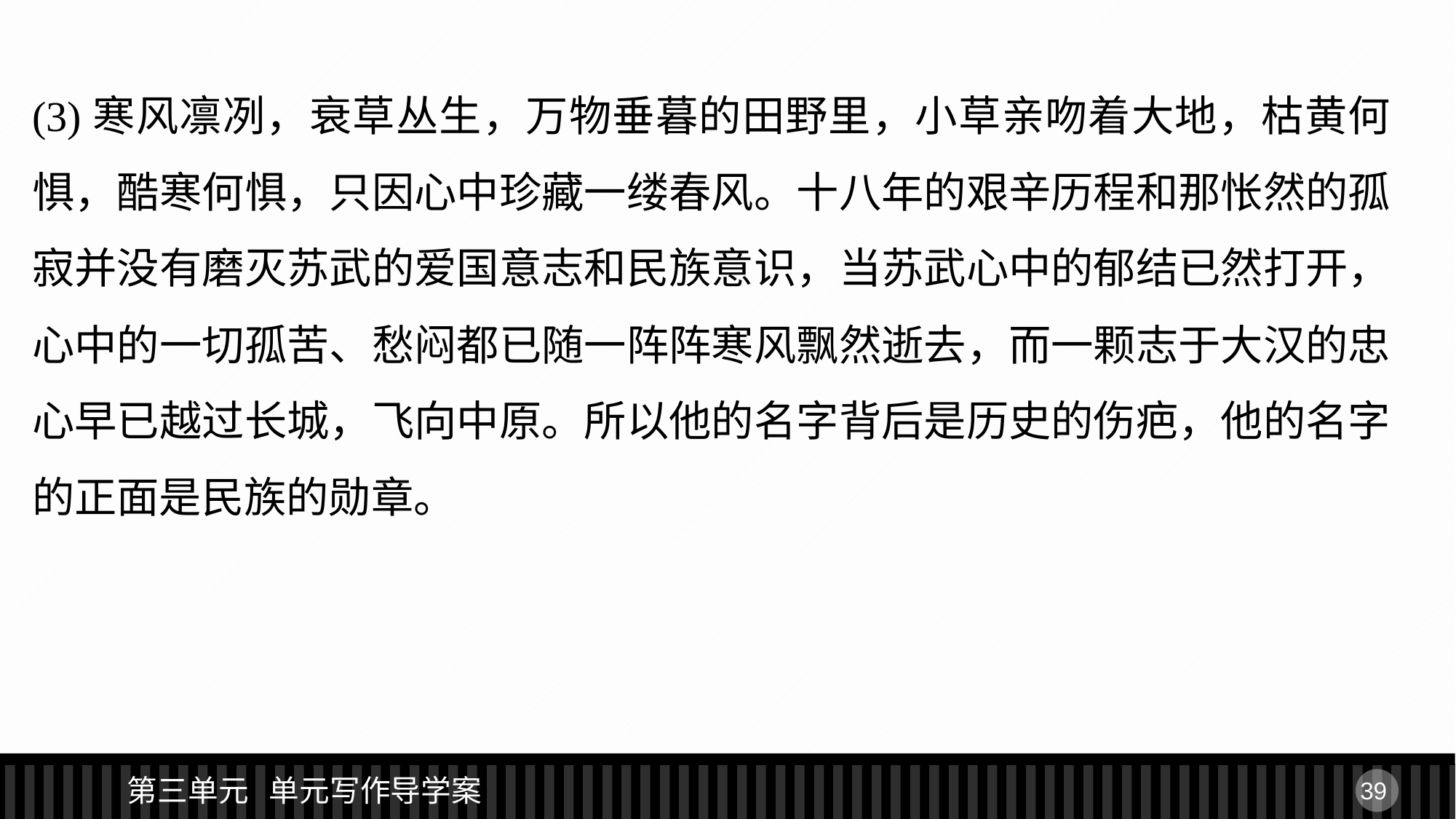

(3)寒风凛冽，衰草丛生，万物垂暮的田野里，小草亲吻着大地，枯黄何惧，酷寒何惧，只因心中珍藏一缕春风。十八年的艰辛历程和那怅然的孤寂并没有磨灭苏武的爱国意志和民族意识，当苏武心中的郁结已然打开，心中的一切孤苦、愁闷都已随一阵阵寒风飘然逝去，而一颗志于大汉的忠心早已越过长城，飞向中原。所以他的名字背后是历史的伤疤，他的名字的正面是民族的勋章。